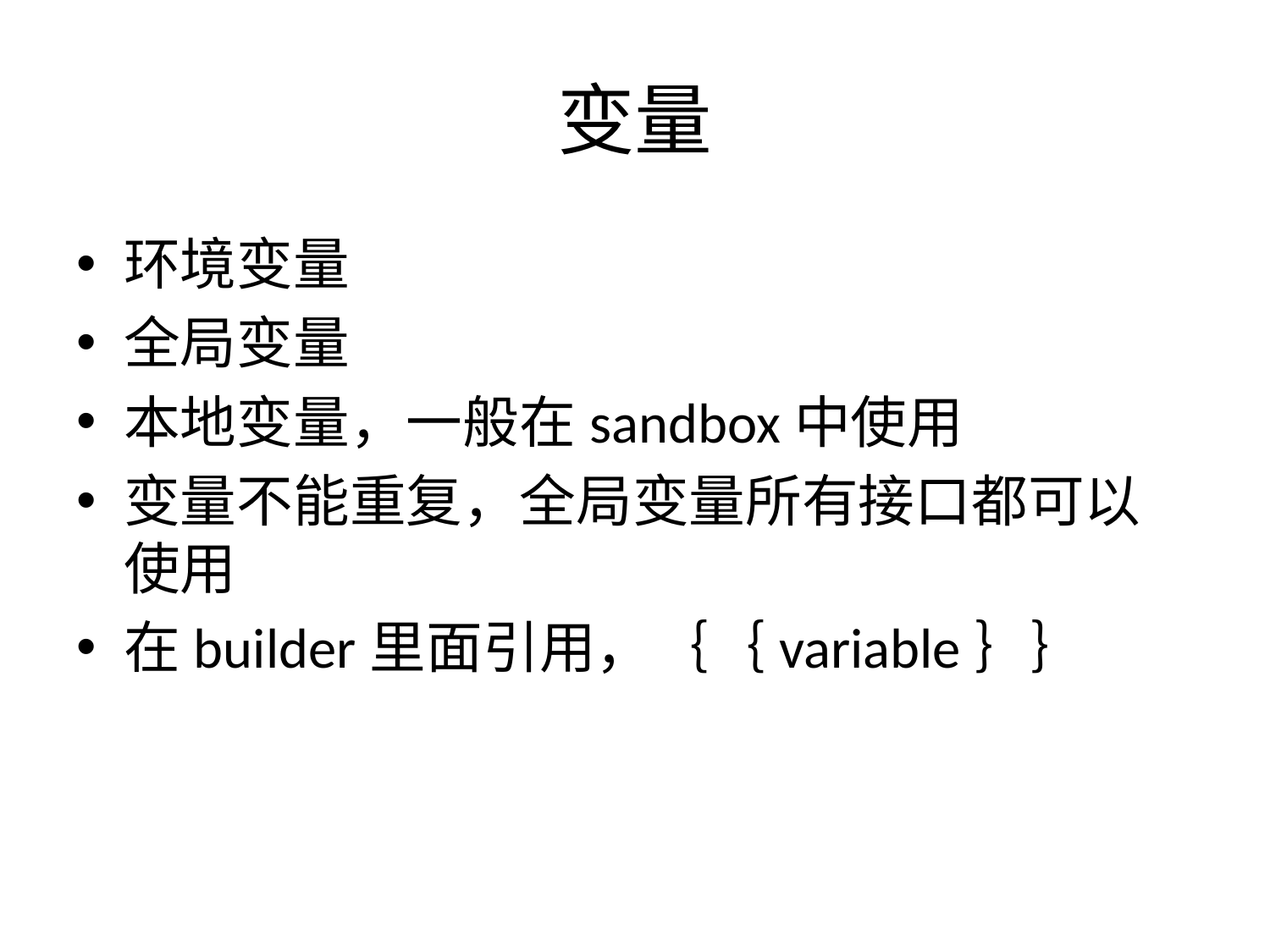

# 变量
环境变量
全局变量
本地变量，一般在sandbox中使用
变量不能重复，全局变量所有接口都可以使用
在builder里面引用，｛｛variable｝｝